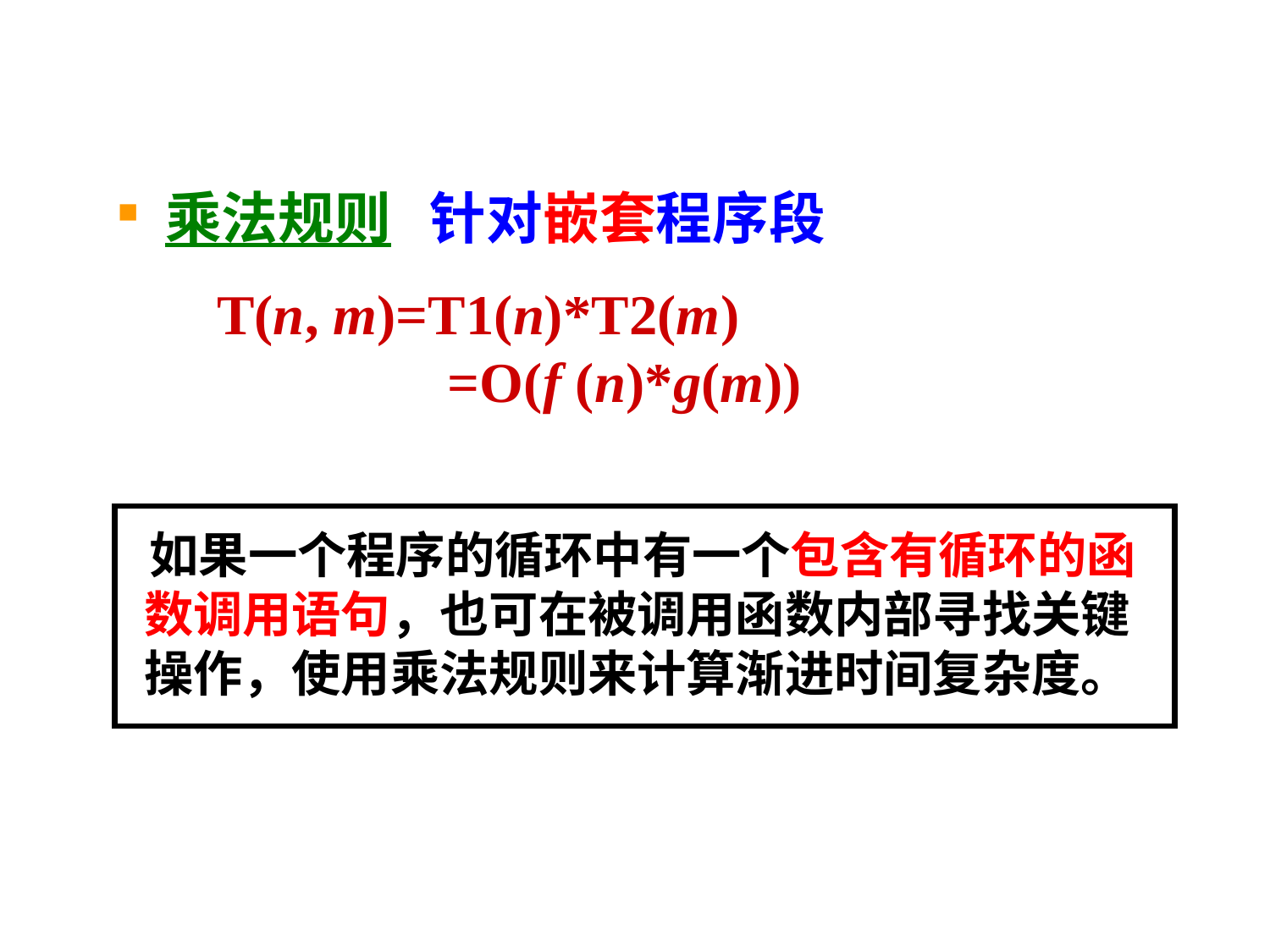

乘法规则   针对嵌套程序段
       T(n, m)=T1(n)*T2(m)
		  =O(f (n)*g(m))

   如果一个程序的循环中有一个包含有循环的函 数调用语句，也可在被调用函数内部寻找关键操作，使用乘法规则来计算渐进时间复杂度。
97